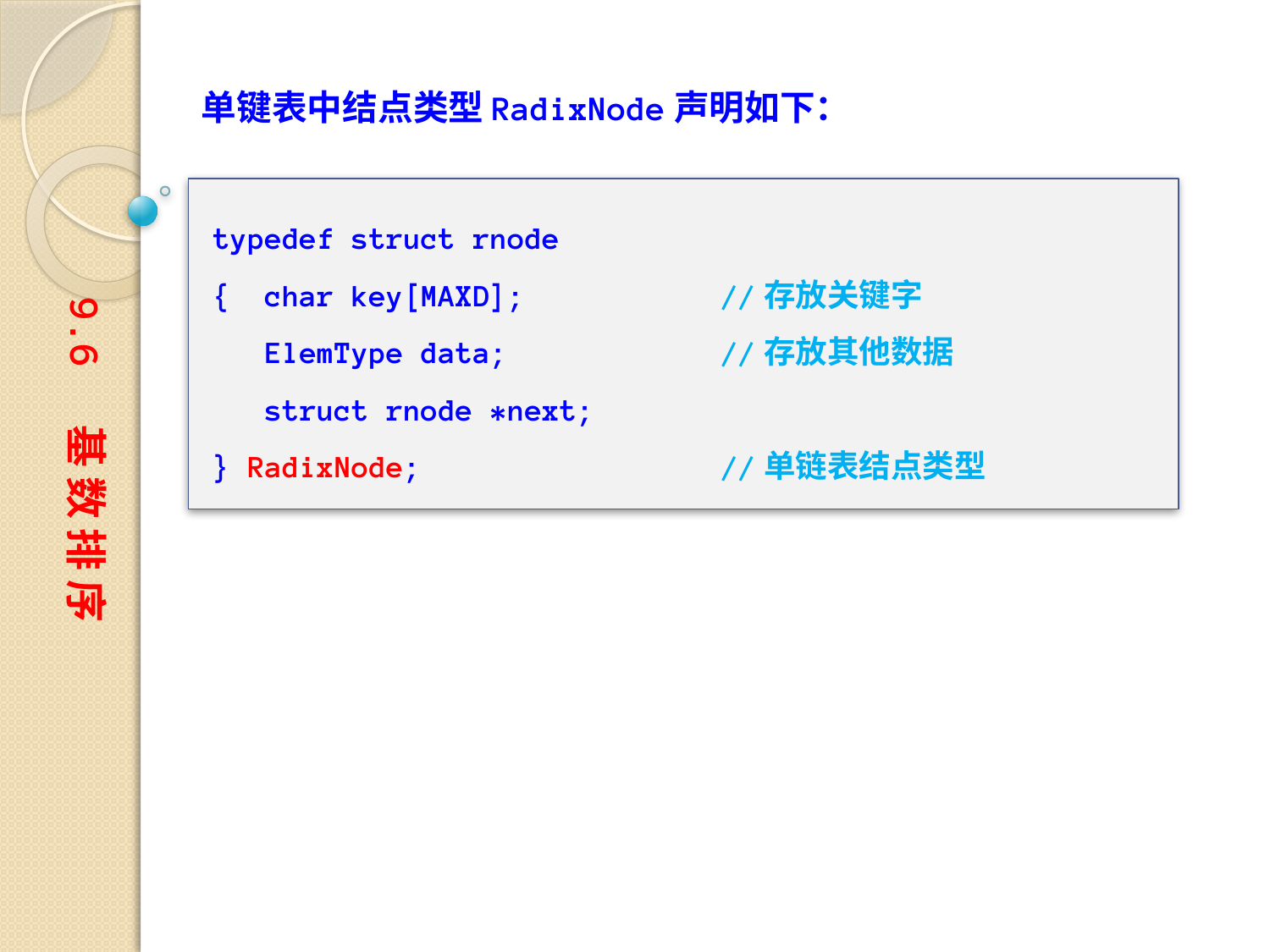

单键表中结点类型RadixNode声明如下：
typedef struct rnode
{  char key[MAXD];		//存放关键字
   ElemType data;		//存放其他数据
   struct rnode *next;
} RadixNode;			//单链表结点类型
9.6  基 数 排 序